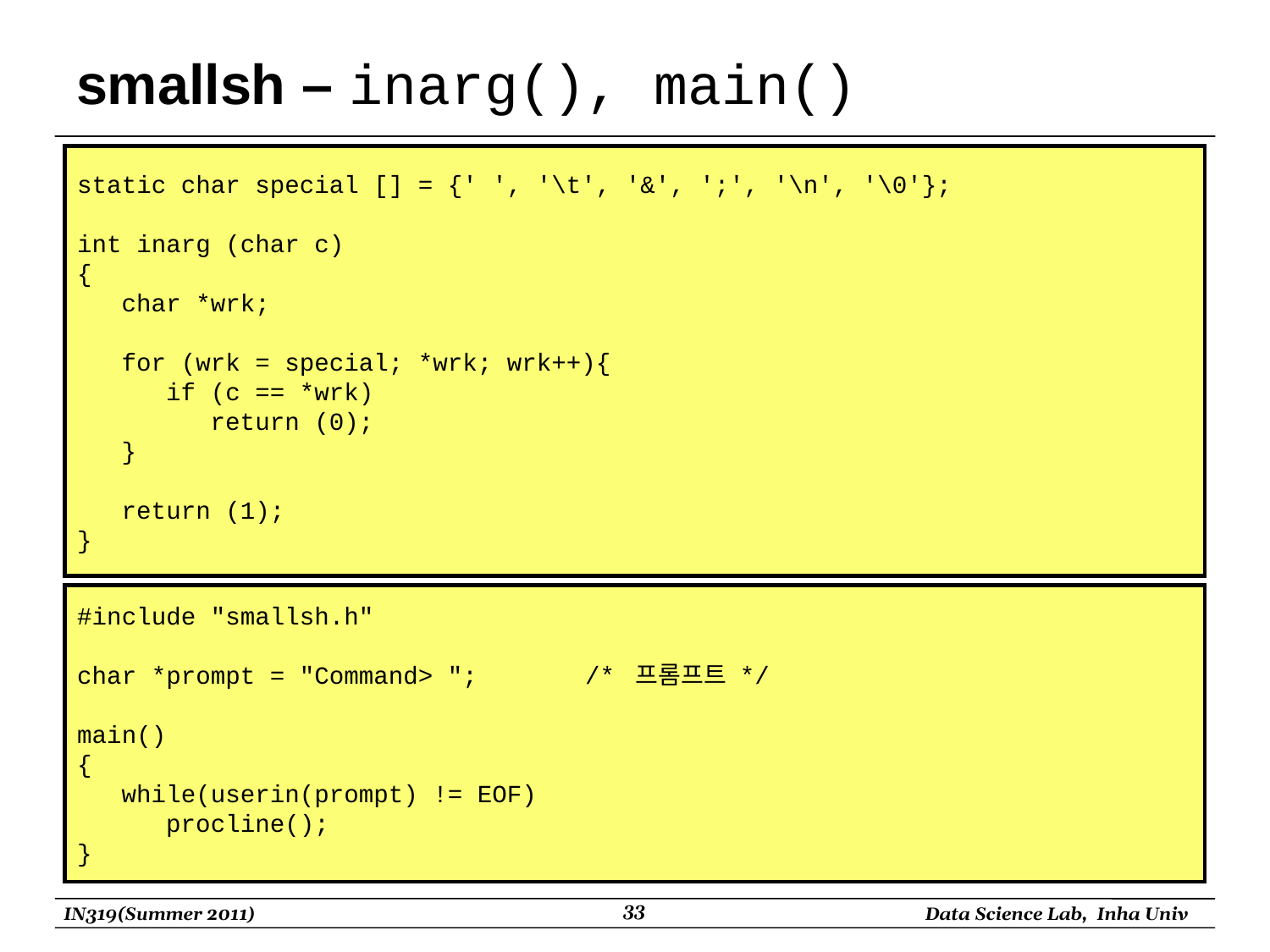

# smallsh – inarg(), main()

static char special [] = {' ', '\t', '&', ';', '\n', '\0'};

int inarg (char c)
{
   char *wrk;

   for (wrk = special; *wrk; wrk++){
      if (c == *wrk)
         return (0);
   }

   return (1);
}
#include "smallsh.h"

char *prompt = "Command> ";	/* 프롬프트 */

main()
{
   while(userin(prompt) != EOF)
      procline();
}
33